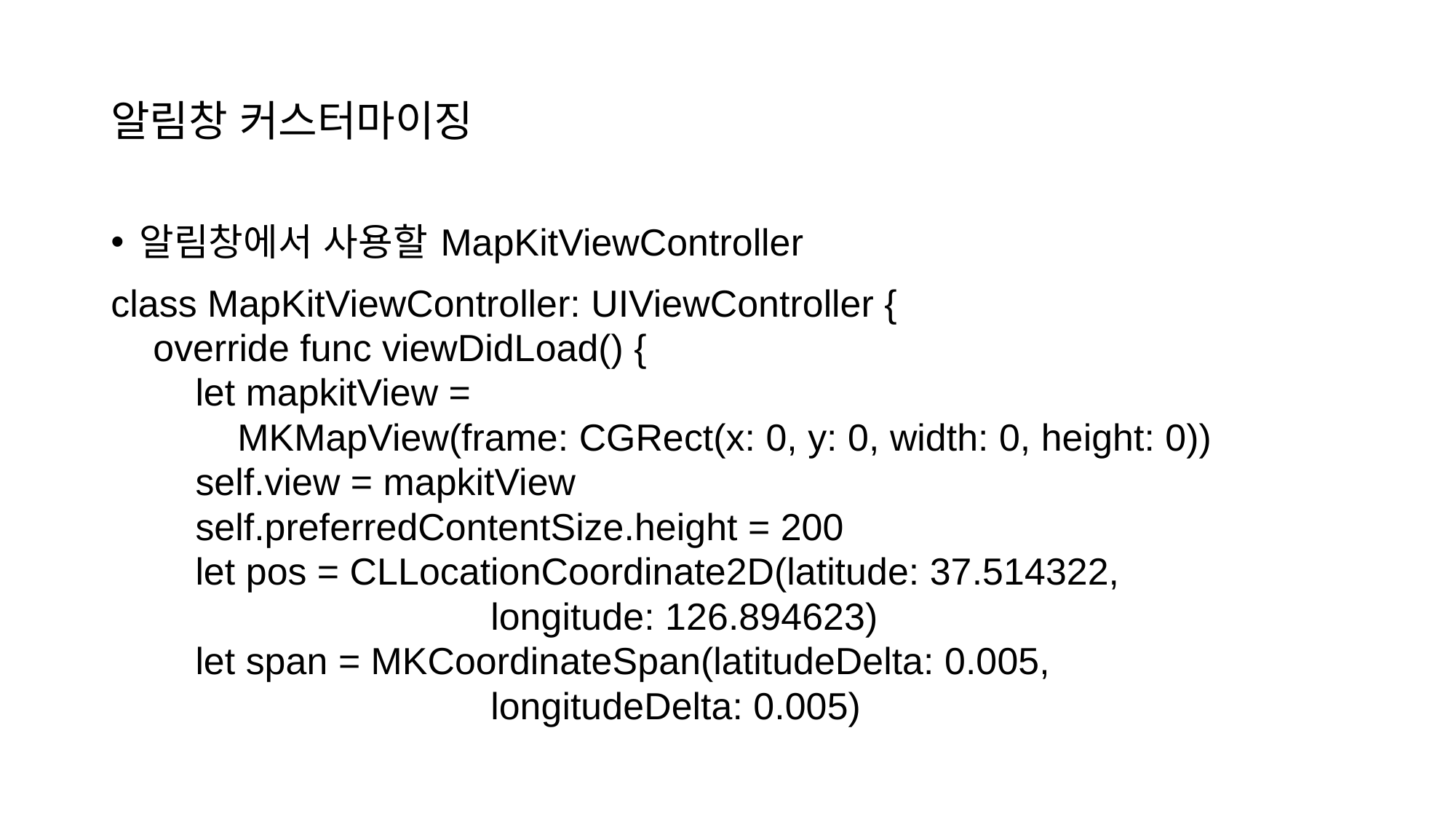

# 알림창 커스터마이징
알림창에서 사용할 MapKitViewController

class MapKitViewController: UIViewController {
    override func viewDidLoad() {
        let mapkitView =
            MKMapView(frame: CGRect(x: 0, y: 0, width: 0, height: 0))
        self.view = mapkitView
        self.preferredContentSize.height = 200
        let pos = CLLocationCoordinate2D(latitude: 37.514322,
                                    longitude: 126.894623)
        let span = MKCoordinateSpan(latitudeDelta: 0.005,
                                    longitudeDelta: 0.005)